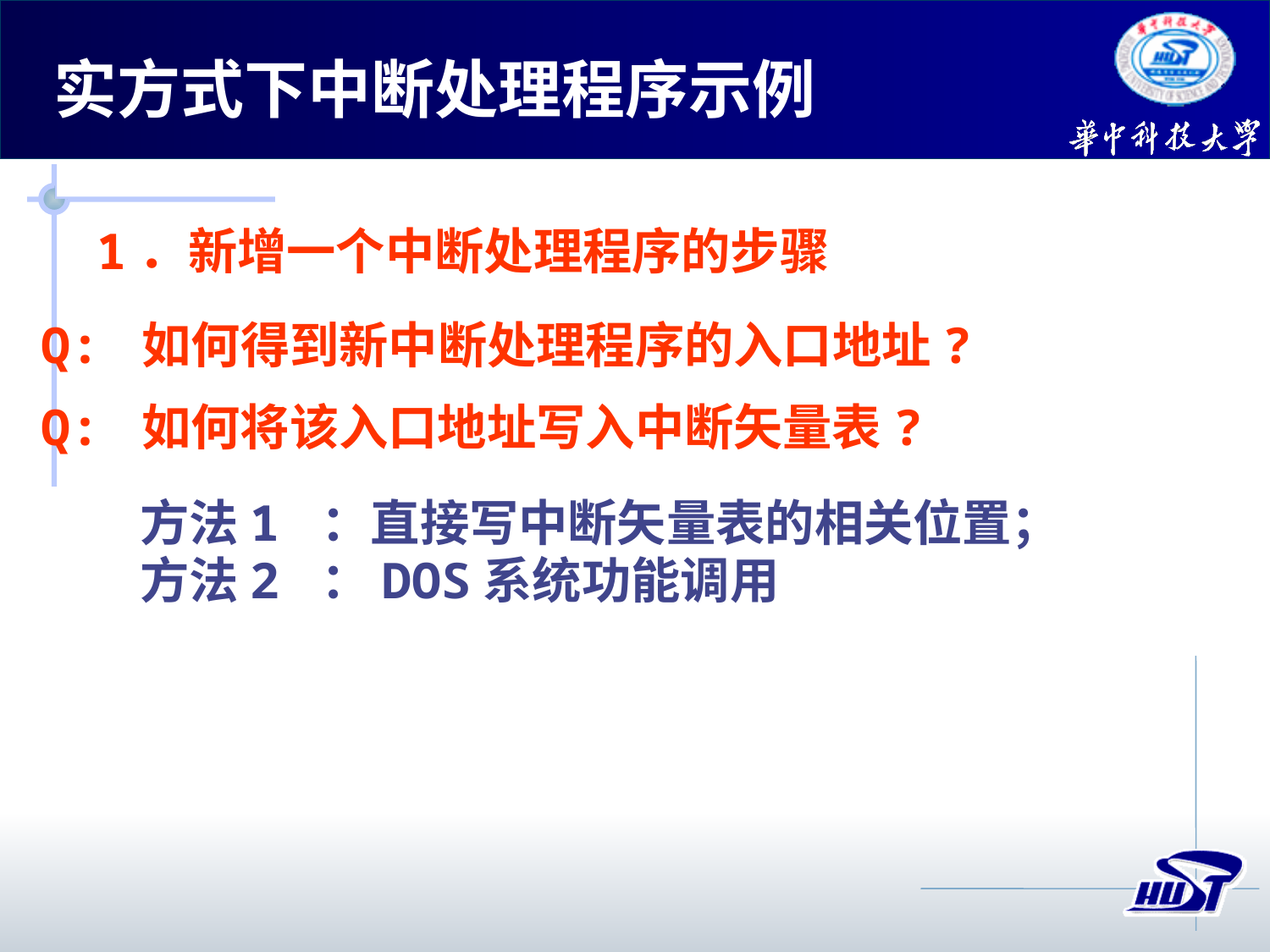

实方式下中断处理程序示例
1．新增一个中断处理程序的步骤
Q: 如何得到新中断处理程序的入口地址?
Q: 如何将该入口地址写入中断矢量表?
方法1 ：直接写中断矢量表的相关位置；
方法2 ：DOS系统功能调用